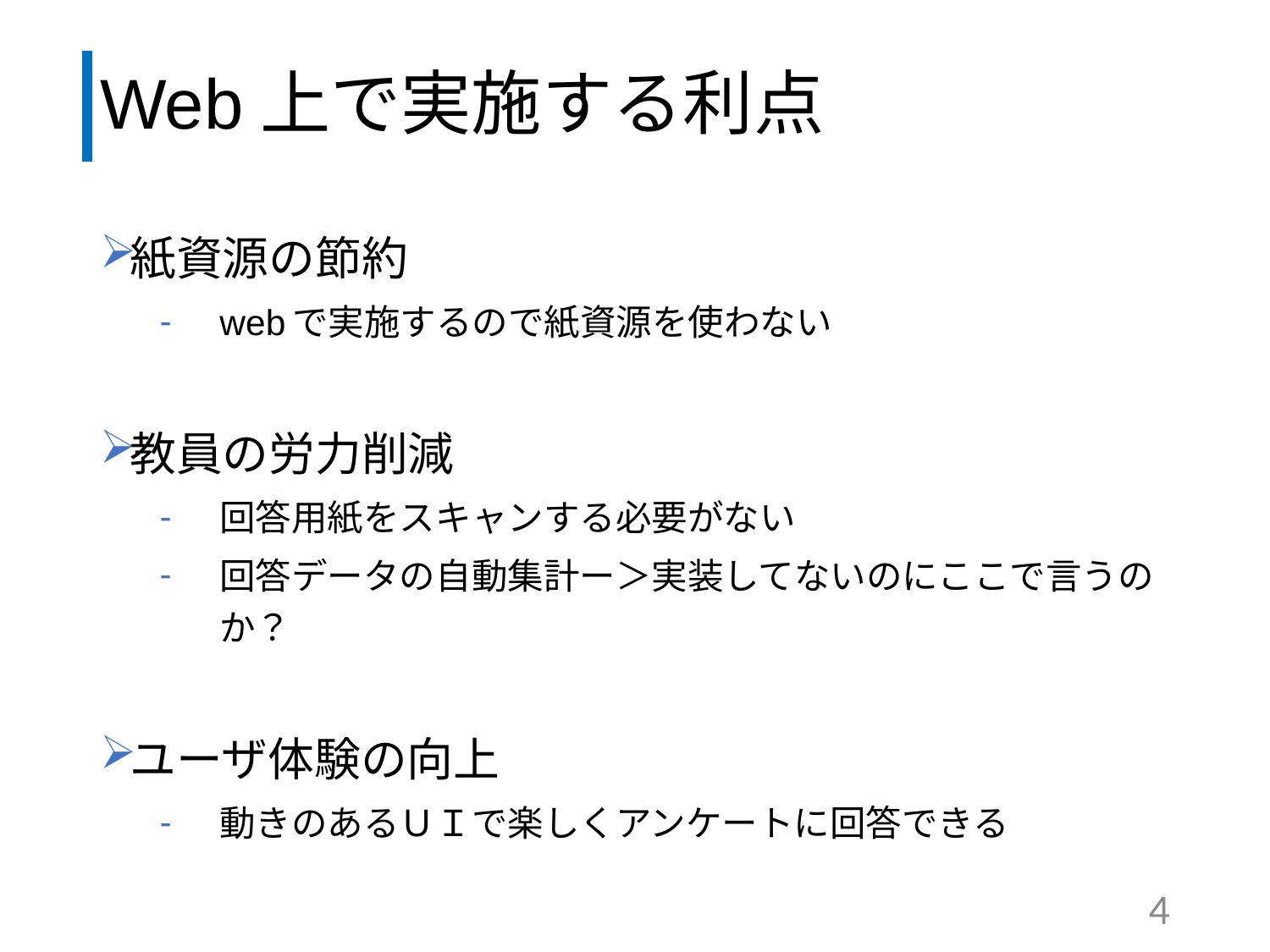

# Web上で実施する利点
紙資源の節約
webで実施するので紙資源を使わない

教員の労力削減
回答用紙をスキャンする必要がない
回答データの自動集計ー＞実装してないのにここで言うのか？

ユーザ体験の向上
動きのあるＵＩで楽しくアンケートに回答できる
4